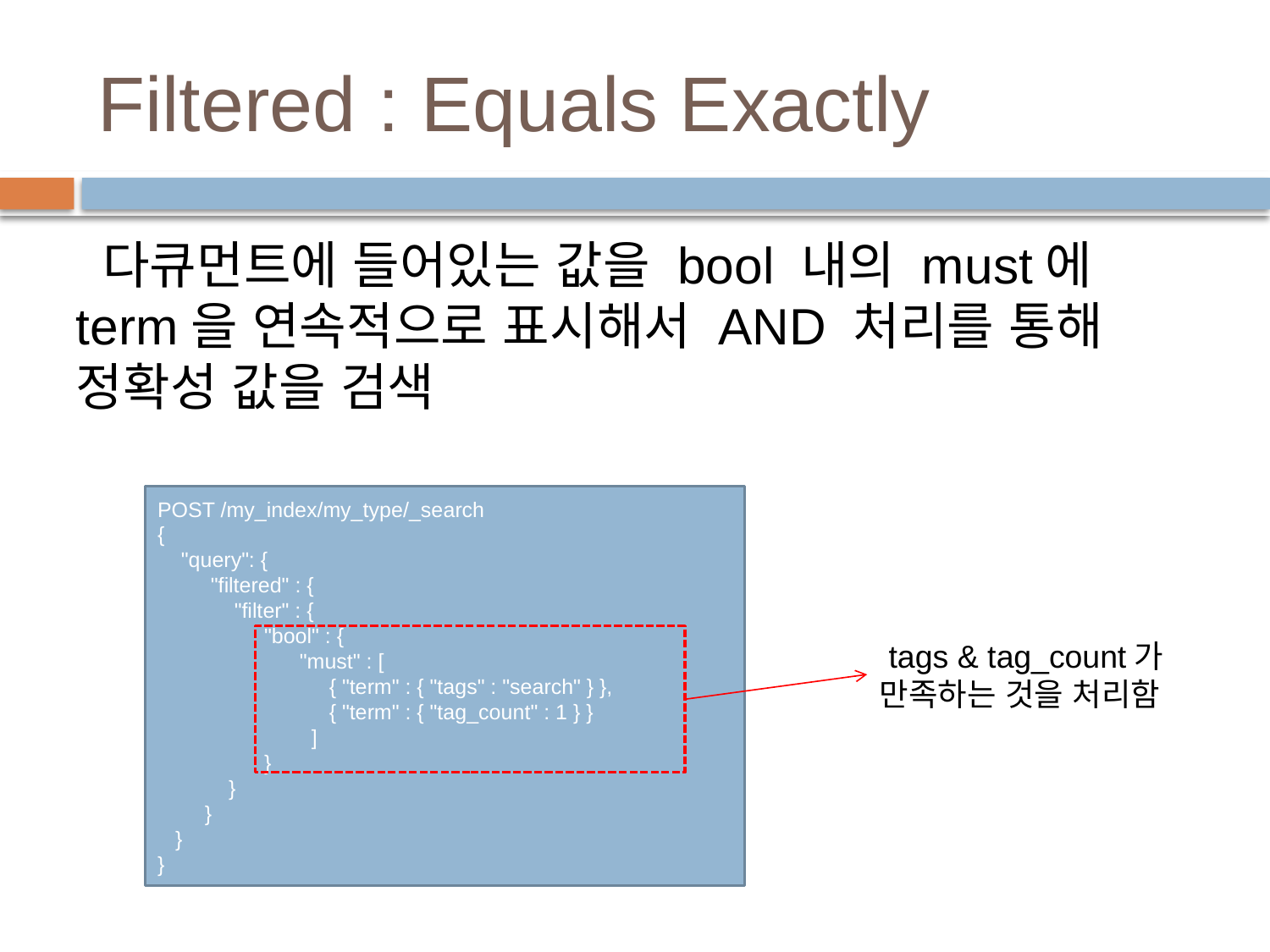

# Filtered : Equals Exactly
 다큐먼트에 들어있는 값을 bool 내의 must에 term을 연속적으로 표시해서 AND 처리를 통해 정확성 값을 검색
POST /my_index/my_type/_search
{
    "query": {
         "filtered" : {
             "filter" : {
                  "bool" : {
                        "must" : [
                             { "term" : { "tags" : "search" } },
                             { "term" : { "tag_count" : 1 } }
                          ]
                  }
            }
        }
   }
}

 tags & tag_count가 만족하는 것을 처리함